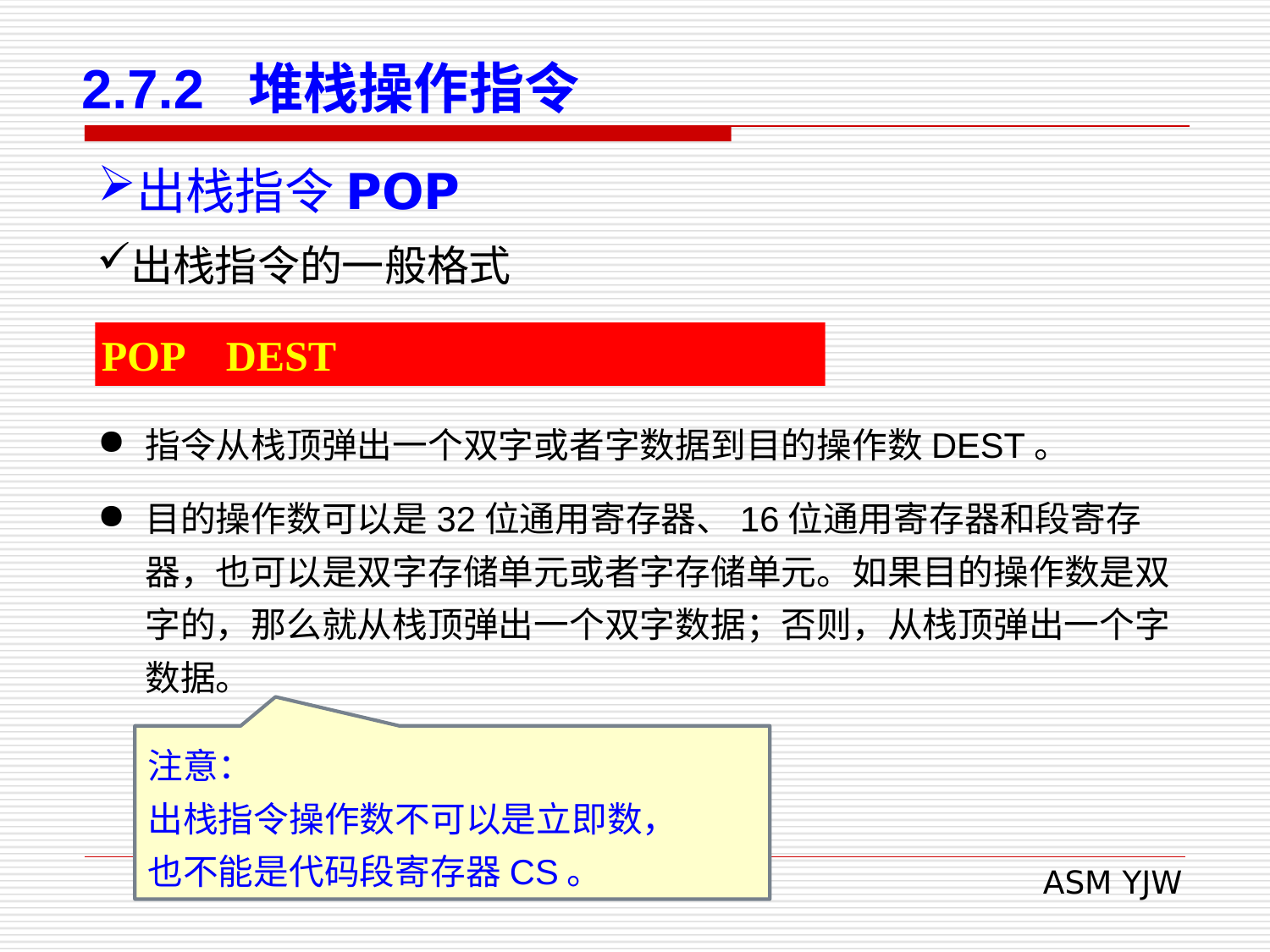

# 2.7.2  堆栈操作指令
出栈指令POP
出栈指令的一般格式
POP    DEST
指令从栈顶弹出一个双字或者字数据到目的操作数DEST。
目的操作数可以是32位通用寄存器、16位通用寄存器和段寄存器，也可以是双字存储单元或者字存储单元。如果目的操作数是双字的，那么就从栈顶弹出一个双字数据；否则，从栈顶弹出一个字数据。

注意：
出栈指令操作数不可以是立即数，
也不能是代码段寄存器CS。